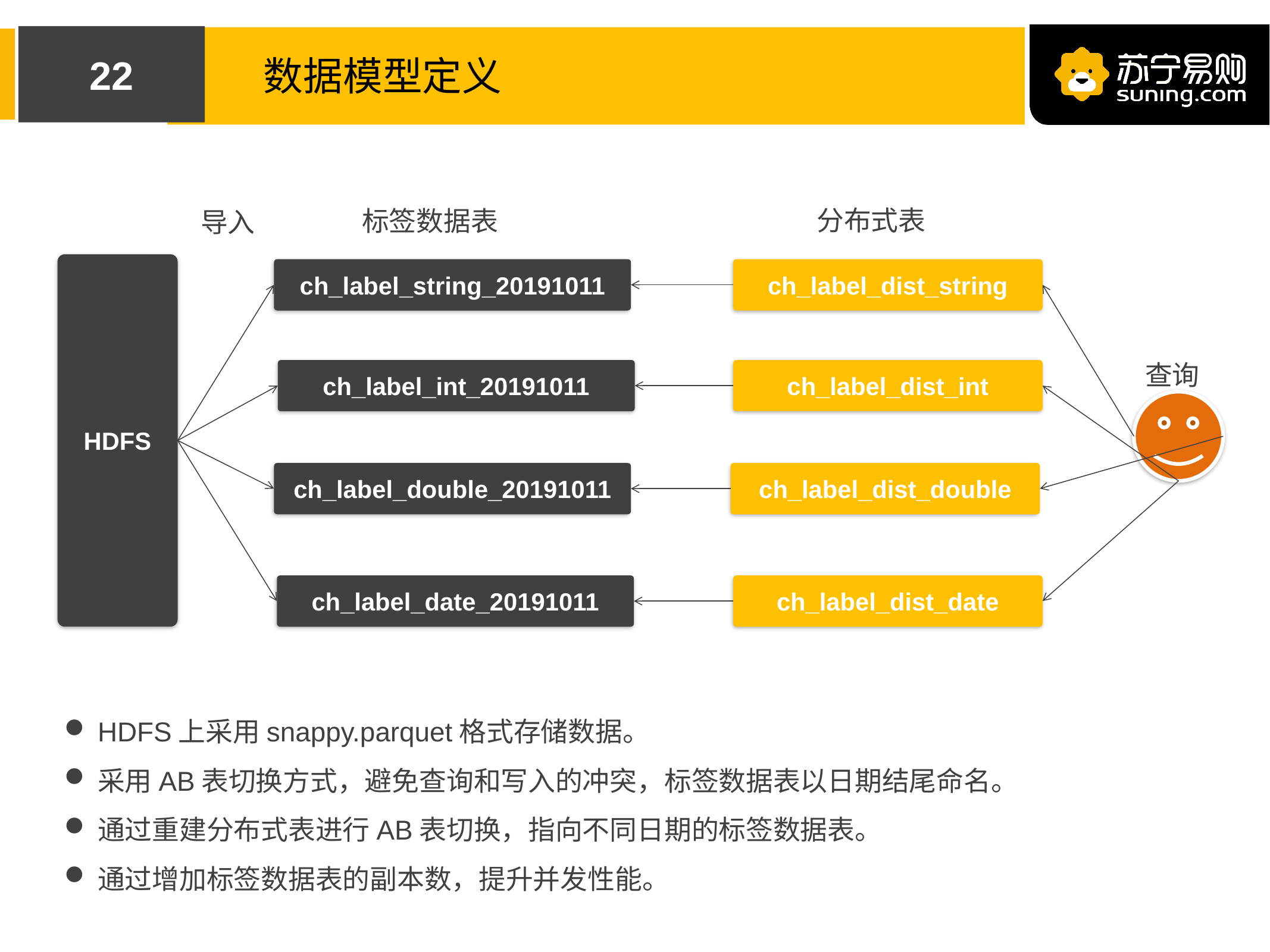

22
数据模型定义
分布式表
标签数据表
导入
HDFS
ch_label_string_20191011
ch_label_dist_string
查询
ch_label_int_20191011
ch_label_dist_int

ch_label_dist_double
ch_label_double_20191011
ch_label_date_20191011
ch_label_dist_date
HDFS上采用snappy.parquet格式存储数据。
采用AB表切换方式，避免查询和写入的冲突，标签数据表以日期结尾命名。
通过重建分布式表进行AB表切换，指向不同日期的标签数据表。
通过增加标签数据表的副本数，提升并发性能。